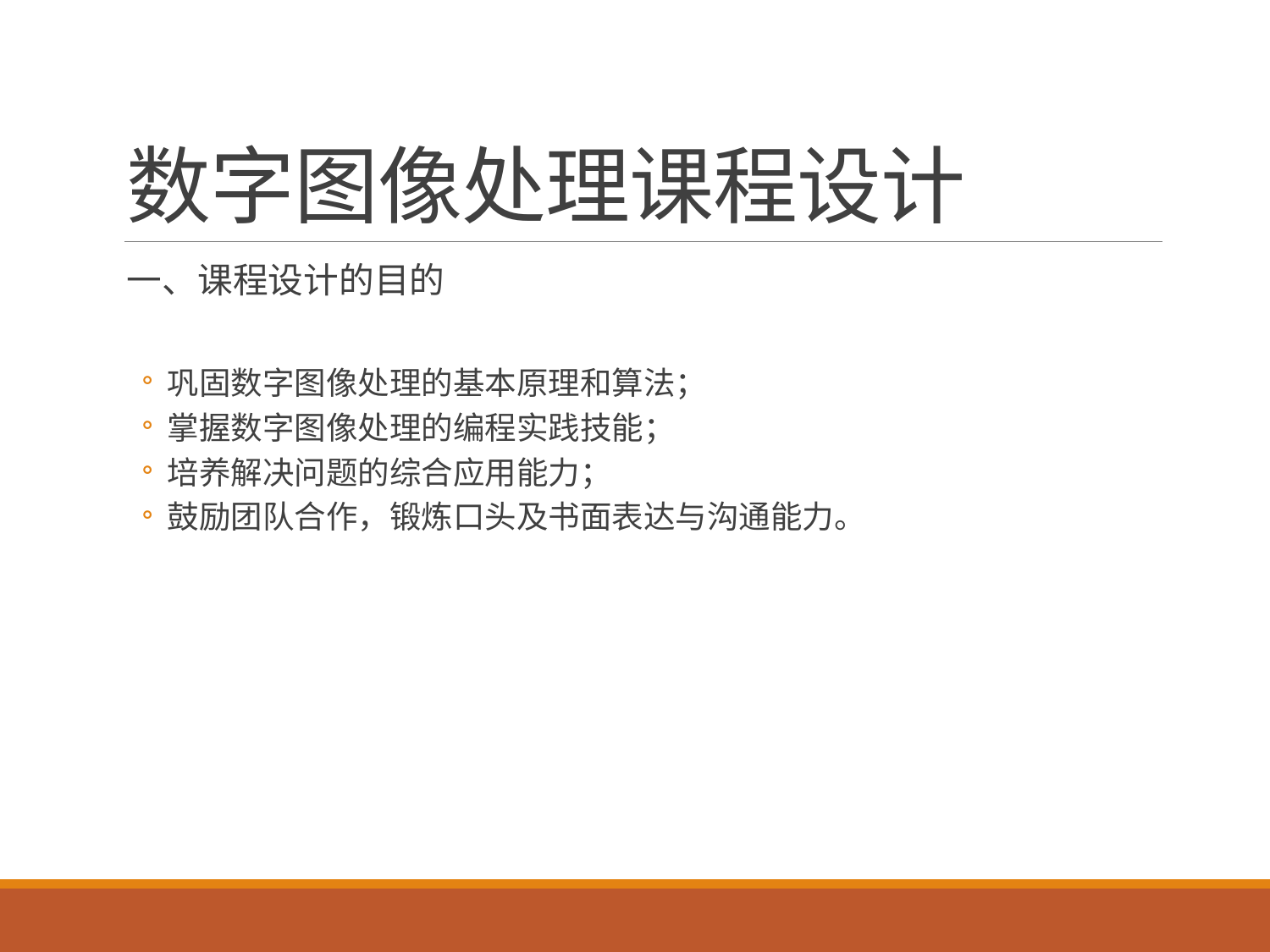

# 数字图像处理课程设计
一、课程设计的目的

巩固数字图像处理的基本原理和算法；
掌握数字图像处理的编程实践技能；
培养解决问题的综合应用能力；
鼓励团队合作，锻炼口头及书面表达与沟通能力。